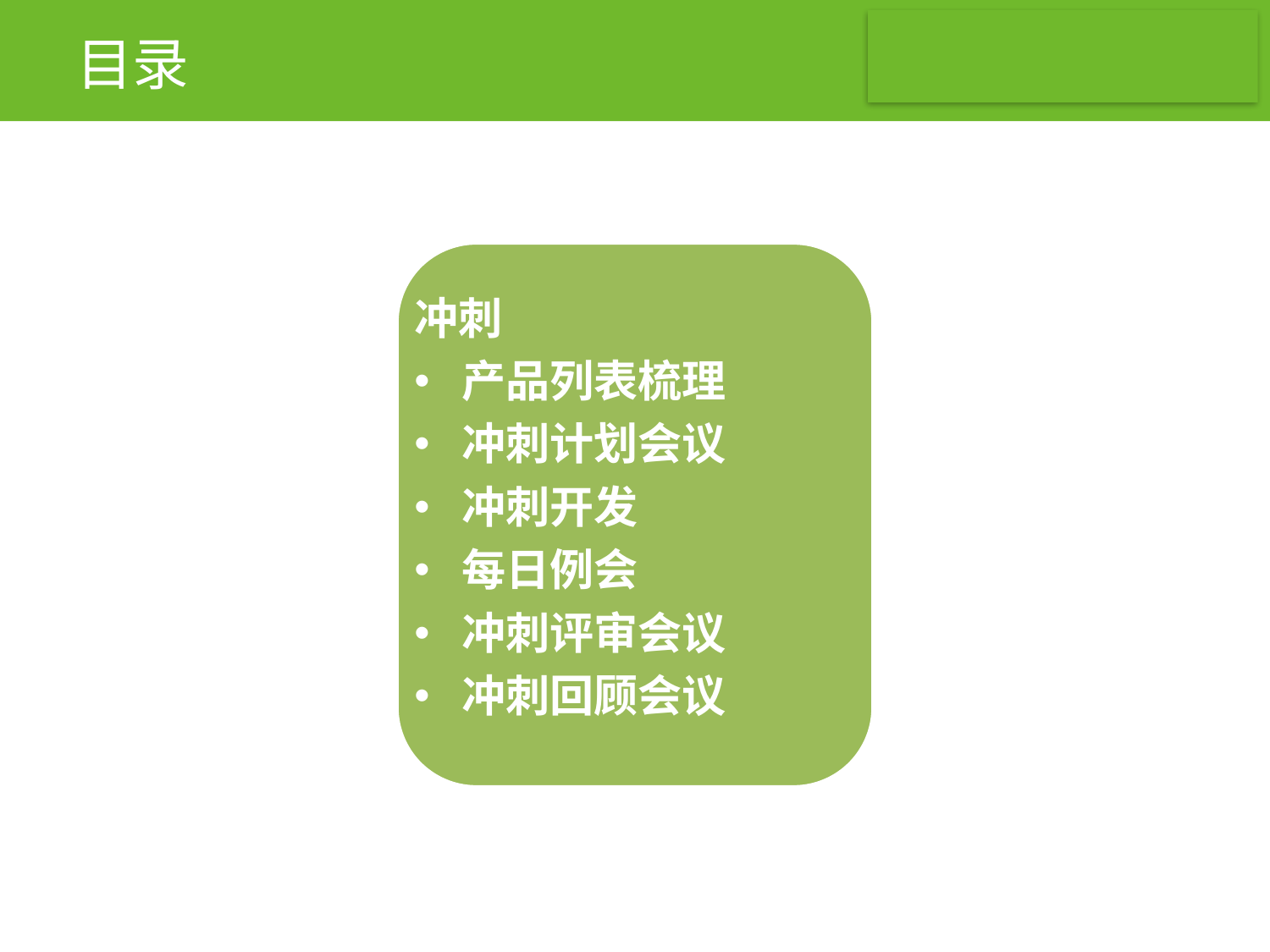

# 目录

冲刺
产品列表梳理
冲刺计划会议
冲刺开发
每日例会
冲刺评审会议
冲刺回顾会议